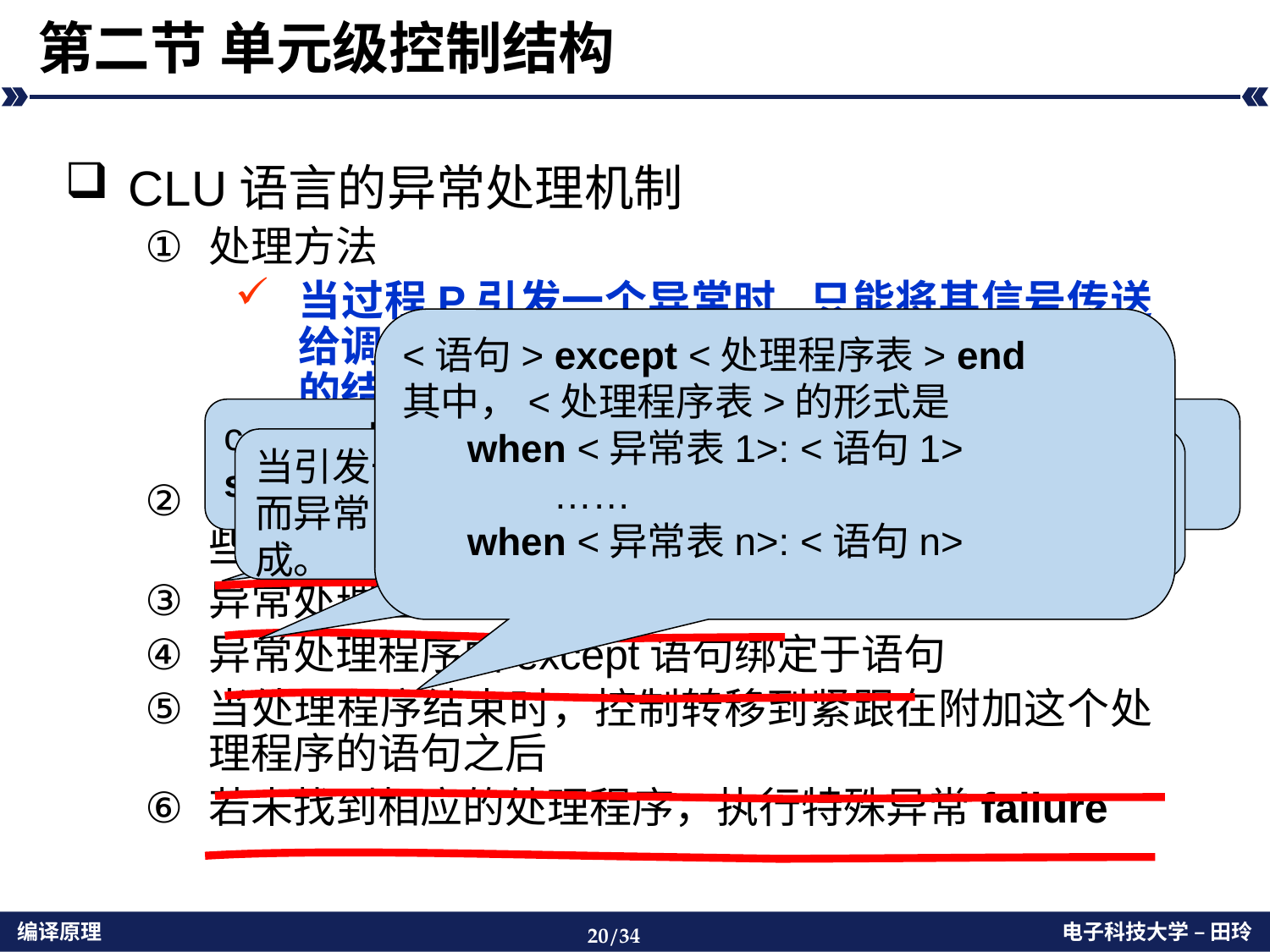

# 第二节 单元级控制结构
CLU语言的异常处理机制
处理方法
当过程P引发一个异常时,只能将其信号传送给调用P的过程。这样做的目的使程序有良好的结构，但在表达力方面要弱一些。
发信号的过程被终止,而不再恢复。
CLU的异常仅由过程引发；过程内可以发信号的那些异常必须在过程头加以说明
异常处理程序静态绑定于调用者
异常处理程序由except语句绑定于语句
当处理程序结束时，控制转移到紧跟在附加这个处理程序的语句之后
若未找到相应的处理程序，执行特殊异常failure
<语句> except <处理程序表> end
其中，<处理程序表>的形式是
      when <异常表1>: <语句1>
              ……
      when <异常表n>: <语句n>
coca_cola=proc(a:int,s:string) returns(int)
signals (zero(int),overflow,had_format(string))
当引发一个异常时，过程返回到它的直接调用者，因而异常的处理应当由调用者提供的异常处理程序来完成。